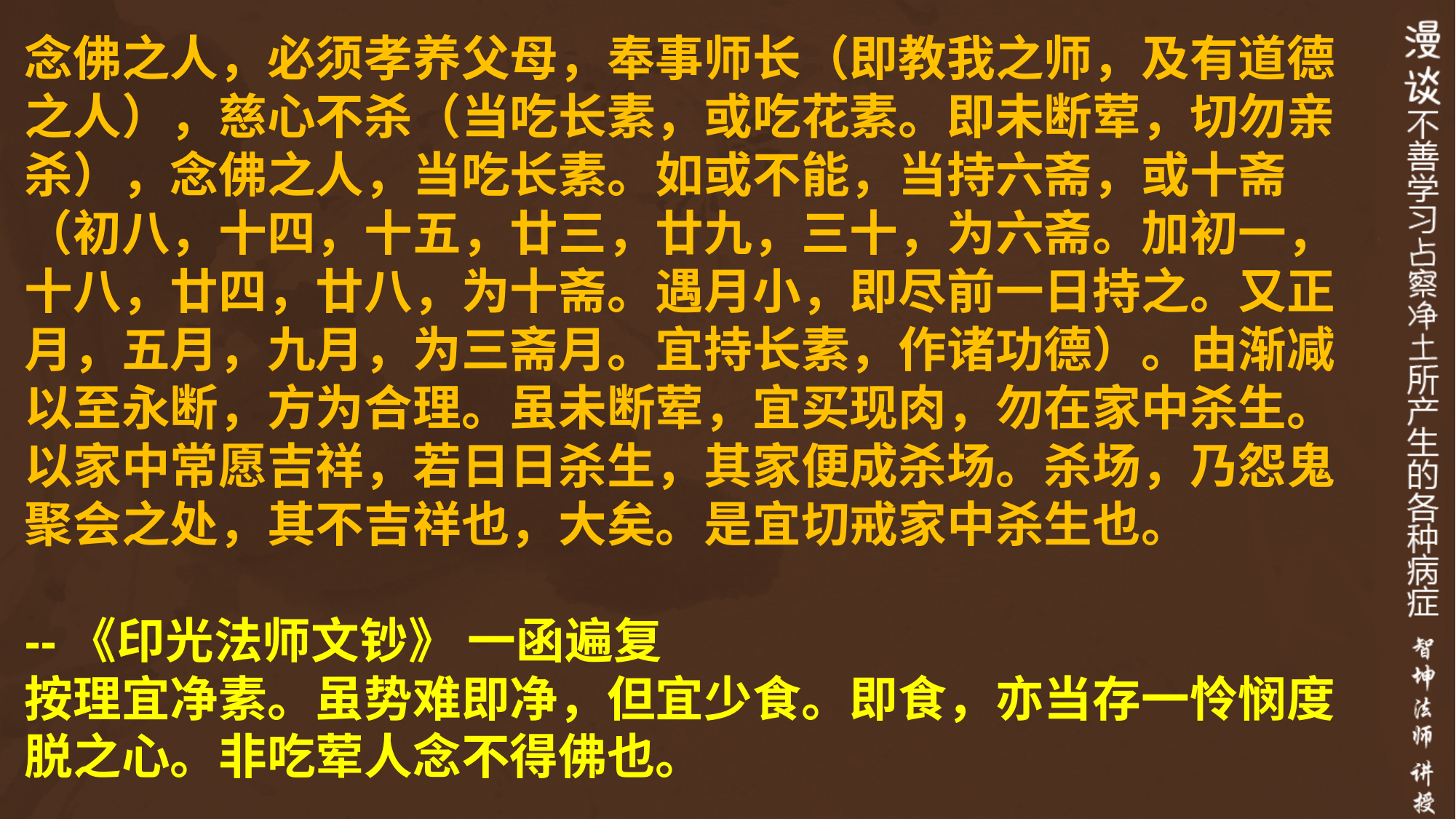

念佛之人，必须孝养父母，奉事师长（即教我之师，及有道德之人），慈心不杀（当吃长素，或吃花素。即未断荤，切勿亲杀），念佛之人，当吃长素。如或不能，当持六斋，或十斋（初八，十四，十五，廿三，廿九，三十，为六斋。加初一，十八，廿四，廿八，为十斋。遇月小，即尽前一日持之。又正月，五月，九月，为三斋月。宜持长素，作诸功德）。由渐减以至永断，方为合理。虽未断荤，宜买现肉，勿在家中杀生。以家中常愿吉祥，若日日杀生，其家便成杀场。杀场，乃怨鬼聚会之处，其不吉祥也，大矣。是宜切戒家中杀生也。

--《印光法师文钞》 一函遍复
按理宜净素。虽势难即净，但宜少食。即食，亦当存一怜悯度脱之心。非吃荤人念不得佛也。